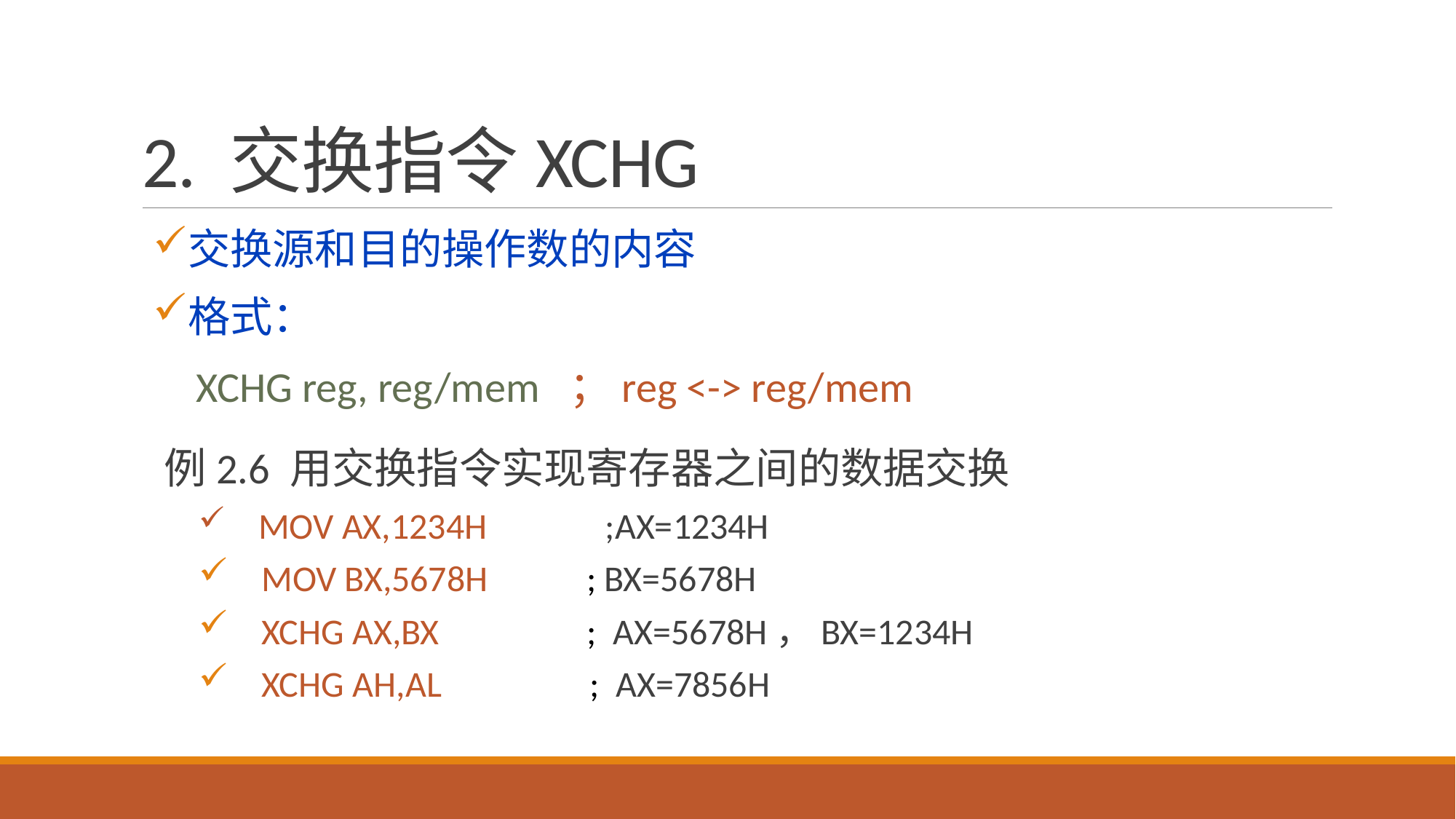

# 2. 交换指令XCHG
交换源和目的操作数的内容
格式：
  XCHG reg, reg/mem  ；reg <-> reg/mem
例2.6 用交换指令实现寄存器之间的数据交换
    MOV AX,1234H	       ;AX=1234H
    MOV BX,5678H            ; BX=5678H
    XCHG AX,BX                  ;  AX=5678H，BX=1234H
    XCHG AH,AL                  ;  AX=7856H